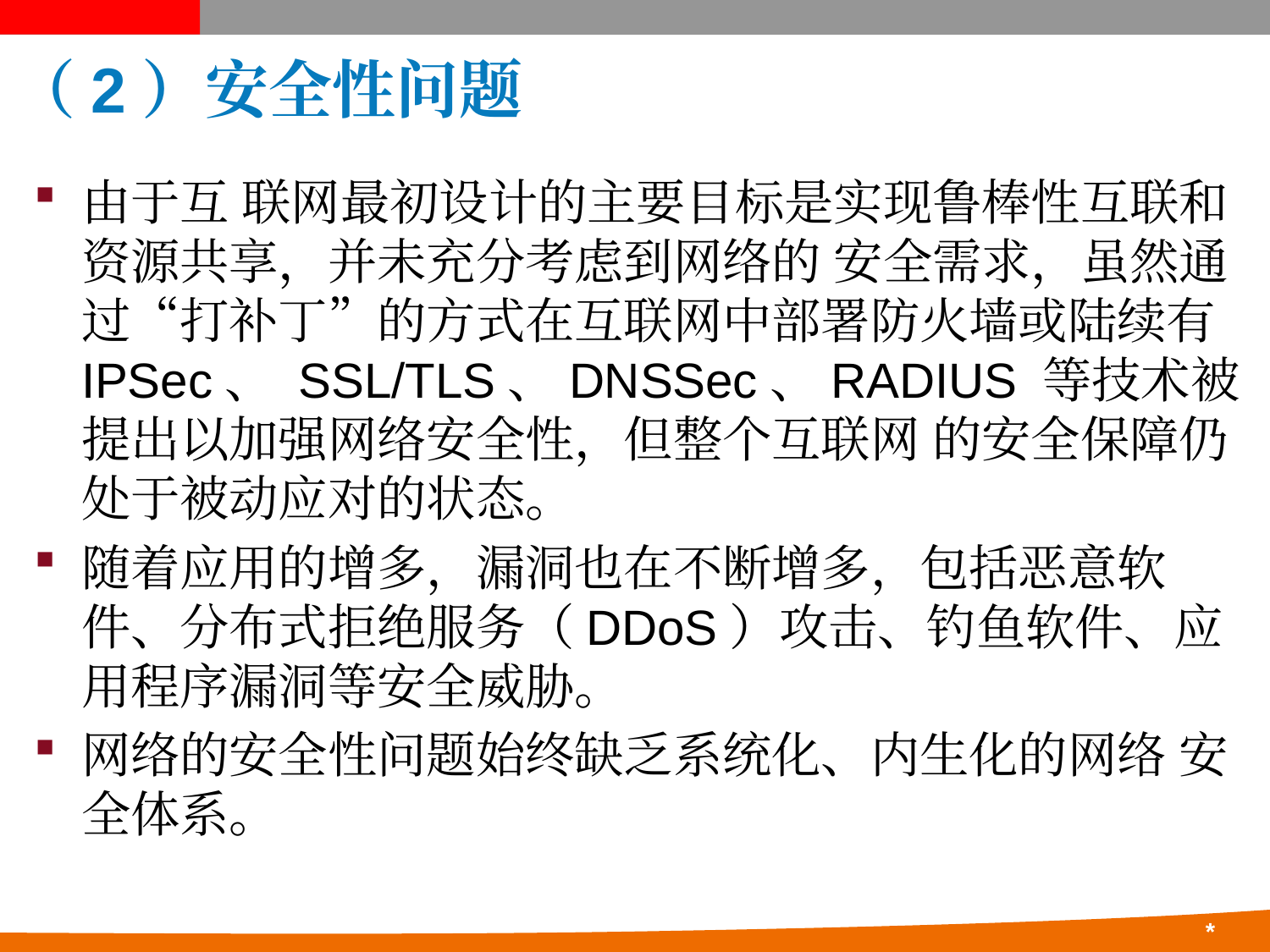

# （2）安全性问题
由于互 联网最初设计的主要目标是实现鲁棒性互联和资源共享，并未充分考虑到网络的 安全需求，虽然通过“打补丁”的方式在互联网中部署防火墙或陆续有 IPSec、 SSL/TLS、DNSSec、RADIUS 等技术被提出以加强网络安全性，但整个互联网 的安全保障仍处于被动应对的状态。
随着应用的增多，漏洞也在不断增多，包括恶意软件、分布式拒绝服务（DDoS）攻击、钓鱼软件、应用程序漏洞等安全威胁。
网络的安全性问题始终缺乏系统化、内生化的网络 安全体系。